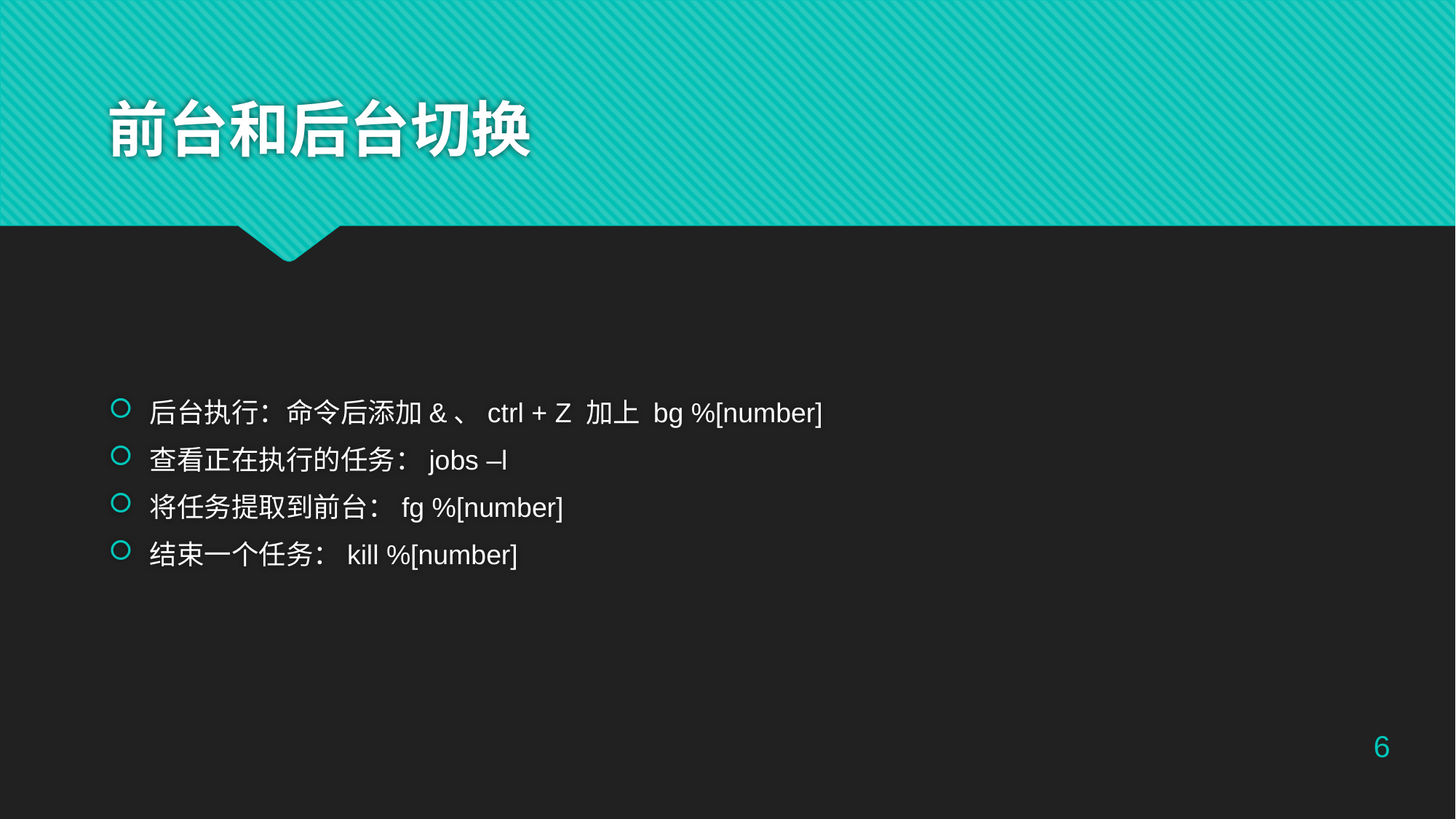

# 前台和后台切换
后台执行：命令后添加&、ctrl + Z 加上 bg %[number]
查看正在执行的任务：jobs –l
将任务提取到前台：fg %[number]
结束一个任务：kill %[number]
6